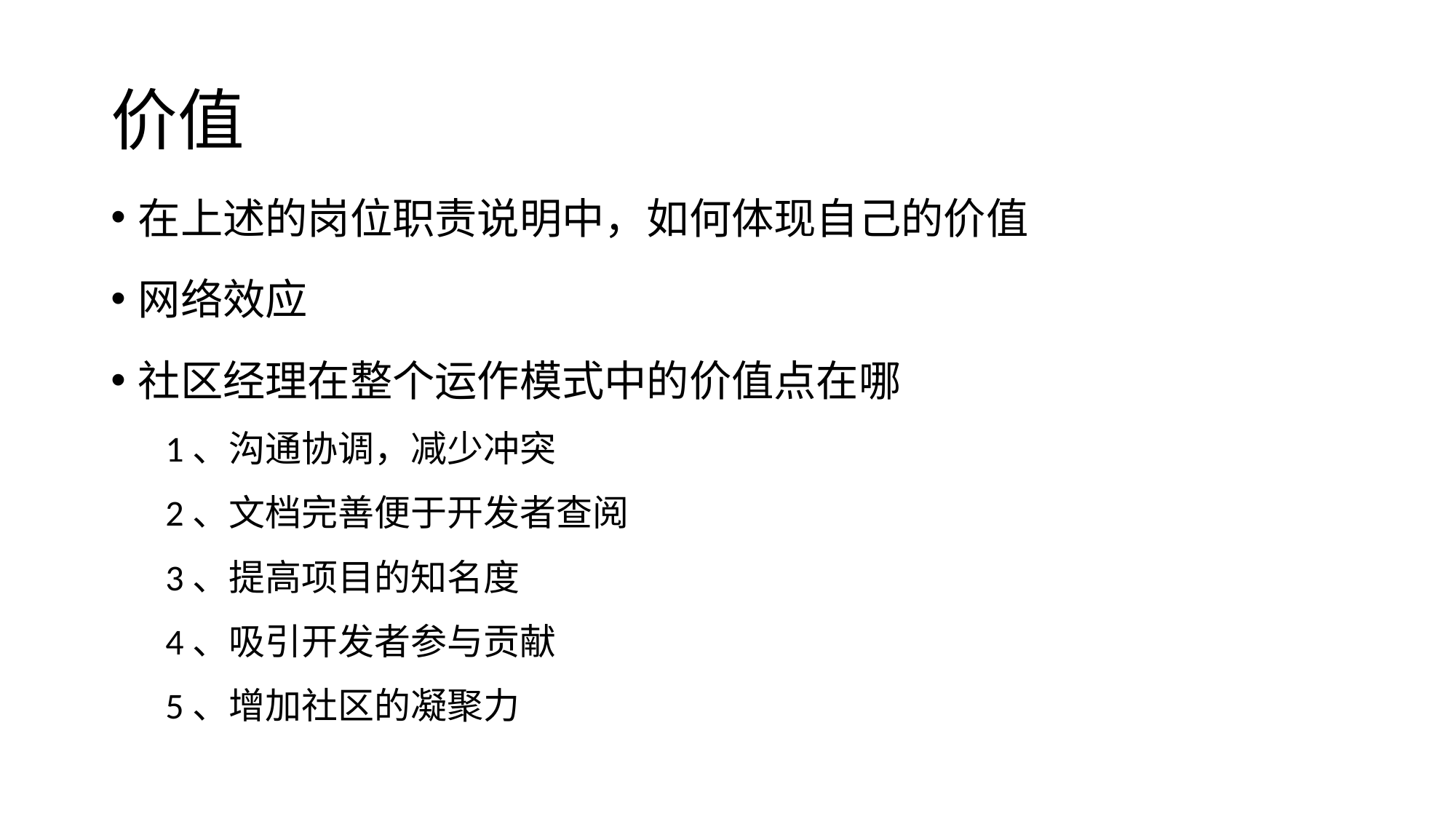

# 价值
在上述的岗位职责说明中，如何体现自己的价值
网络效应
社区经理在整个运作模式中的价值点在哪
1、沟通协调，减少冲突
2、文档完善便于开发者查阅
3、提高项目的知名度
4、吸引开发者参与贡献
5、增加社区的凝聚力